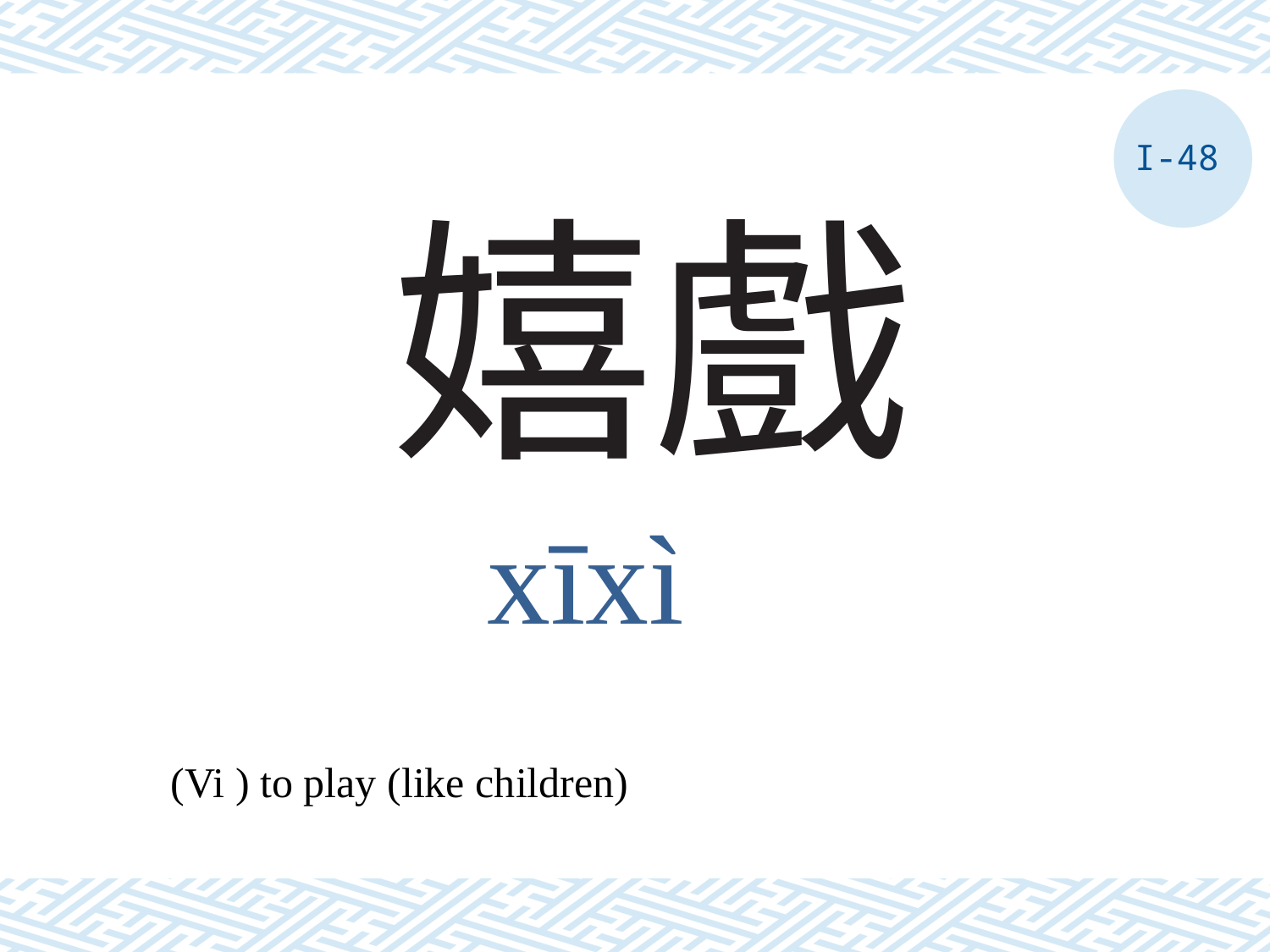

I-48
# 嬉戲
xīxì
(Vi ) to play (like children)